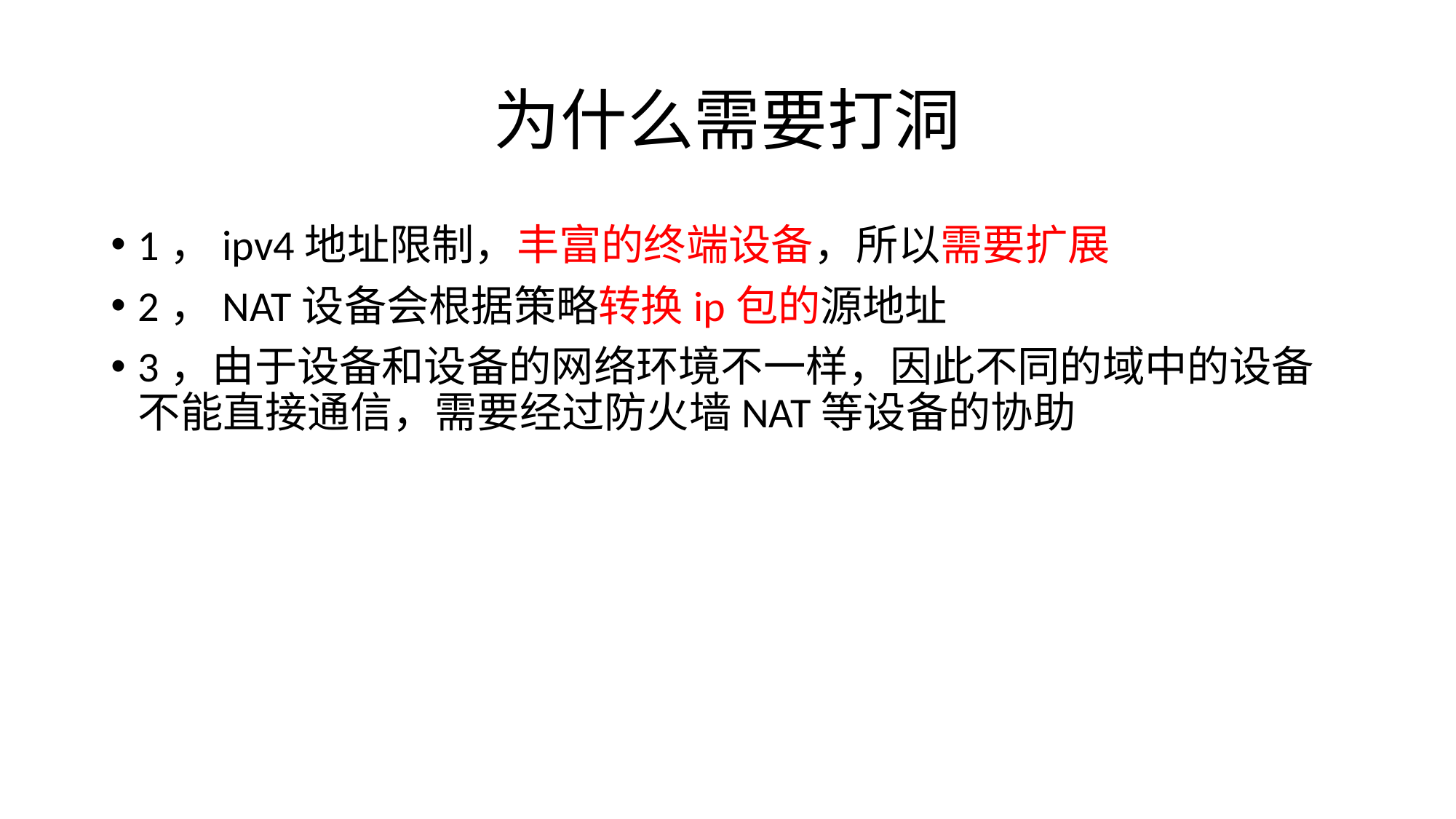

# 为什么需要打洞
1，ipv4地址限制，丰富的终端设备，所以需要扩展
2，NAT设备会根据策略转换ip包的源地址
3，由于设备和设备的网络环境不一样，因此不同的域中的设备不能直接通信，需要经过防火墙NAT等设备的协助